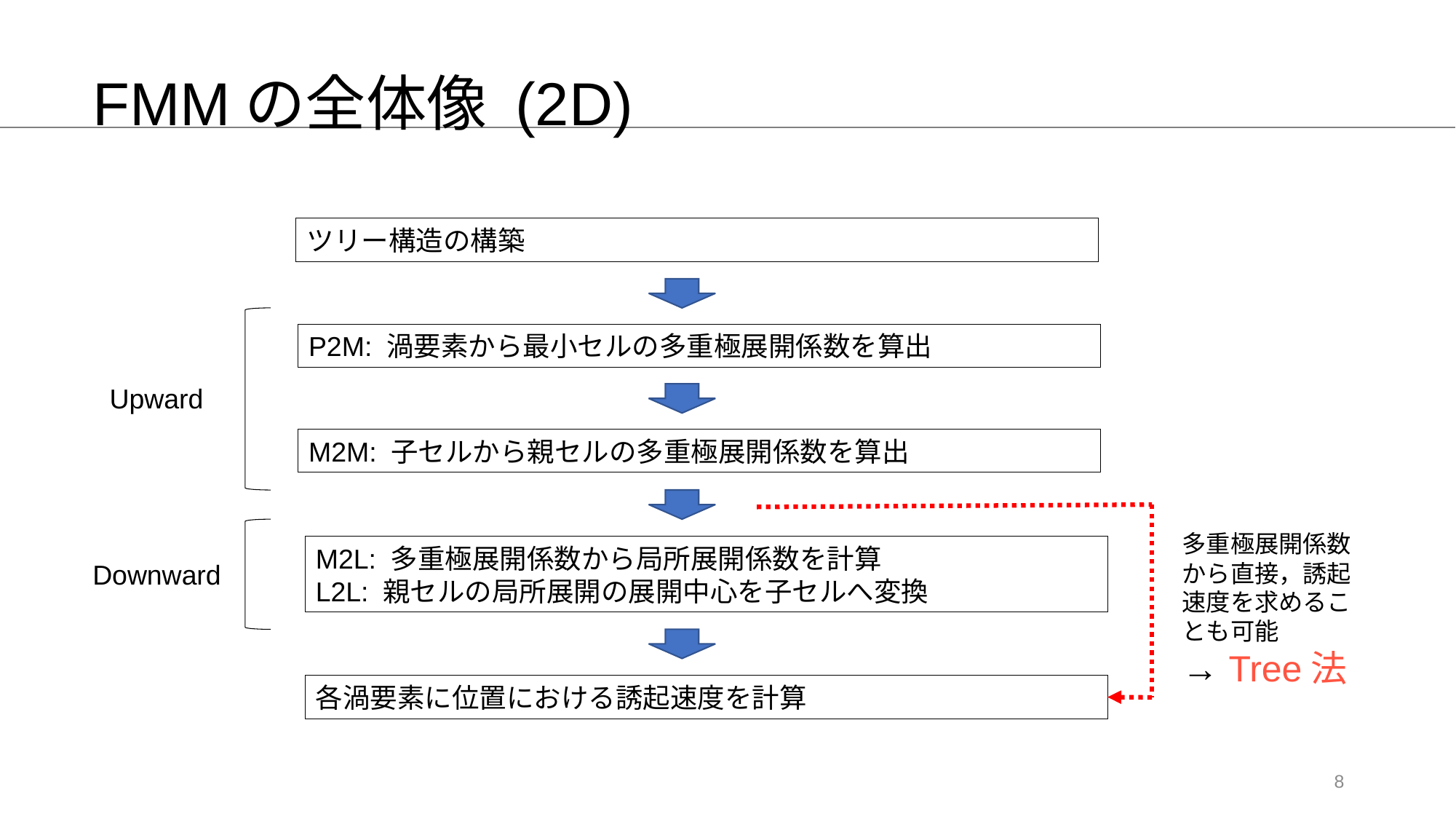

FMMの全体像 (2D)

ツリー構造の構築

P2M: 渦要素から最小セルの多重極展開係数を算出
Upward

M2M: 子セルから親セルの多重極展開係数を算出

多重極展開係数から直接，誘起速度を求めることも可能
→ Tree法
M2L: 多重極展開係数から局所展開係数を計算
L2L: 親セルの局所展開の展開中心を子セルへ変換
Downward

各渦要素に位置における誘起速度を計算
8